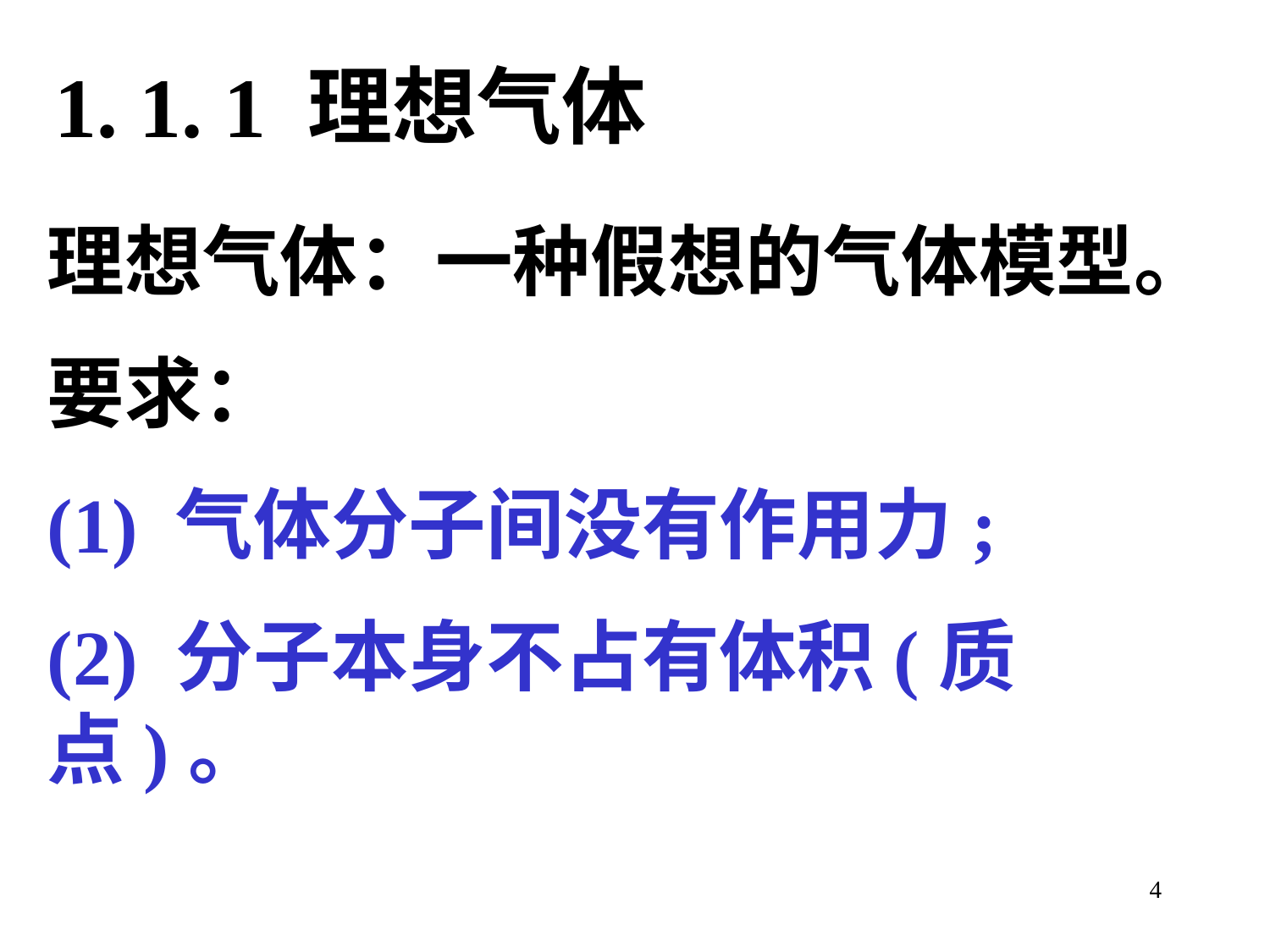

1. 1. 1 理想气体
理想气体：一种假想的气体模型。
要求：
(1) 气体分子间没有作用力;
(2) 分子本身不占有体积(质点)。
4